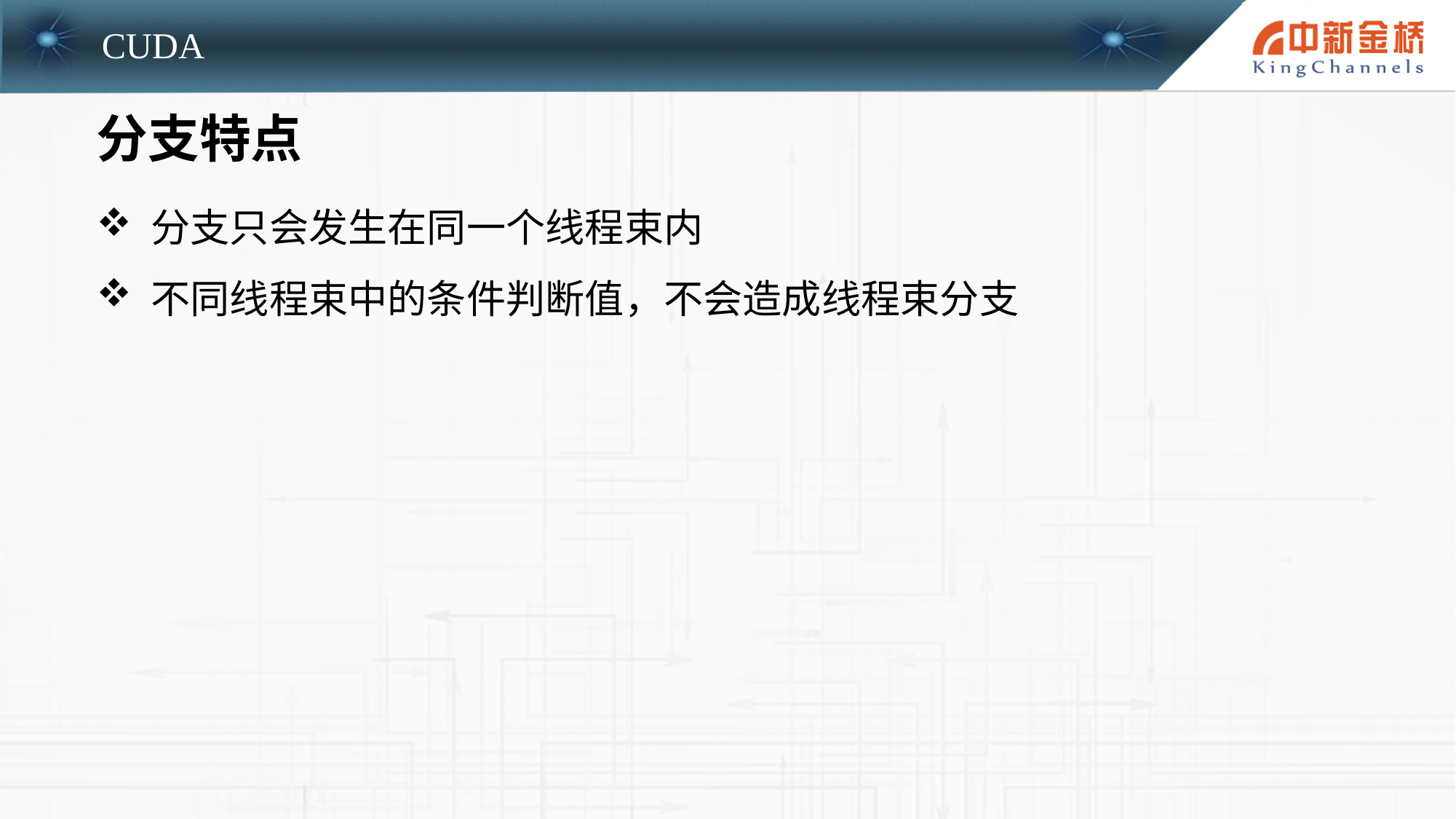

分支特点
分支只会发生在同一个线程束内
不同线程束中的条件判断值，不会造成线程束分支